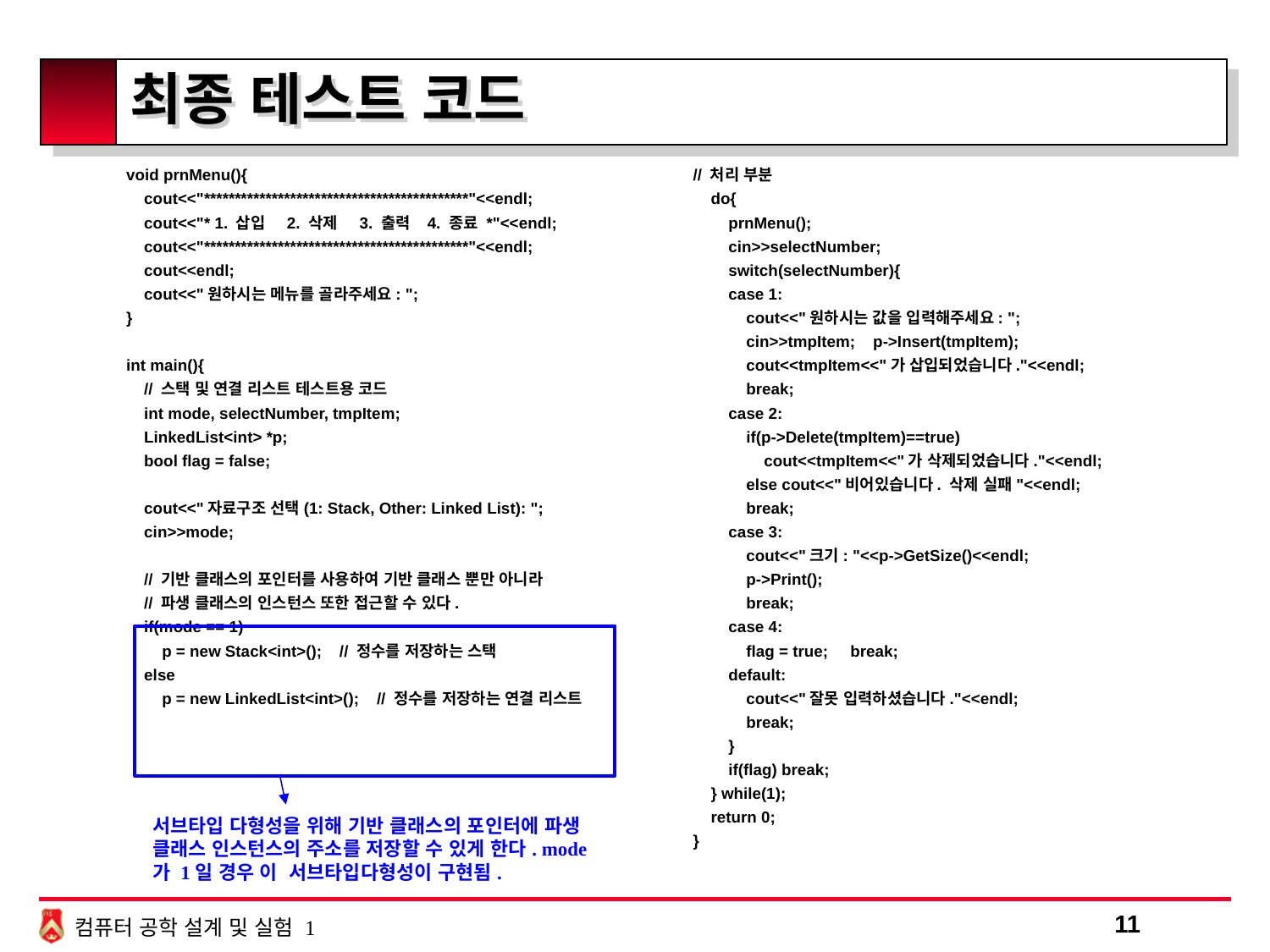

11
# 최종 테스트 코드
void prnMenu(){
    cout<<"*******************************************"<<endl;
    cout<<"* 1. 삽입    2. 삭제    3. 출력   4. 종료 *"<<endl;
    cout<<"*******************************************"<<endl;
    cout<<endl;
    cout<<"원하시는 메뉴를 골라주세요: ";
}

int main(){
    // 스택 및 연결 리스트 테스트용 코드
    int mode, selectNumber, tmpItem;
    LinkedList<int> *p;
    bool flag = false;

    cout<<"자료구조 선택(1: Stack, Other: Linked List): ";
    cin>>mode;

    // 기반 클래스의 포인터를 사용하여 기반 클래스 뿐만 아니라
    // 파생 클래스의 인스턴스 또한 접근할 수 있다.
    if(mode == 1)
        p = new Stack<int>();    // 정수를 저장하는 스택
    else
        p = new LinkedList<int>();    // 정수를 저장하는 연결 리스트
// 처리 부분
    do{
        prnMenu();
        cin>>selectNumber;
        switch(selectNumber){
        case 1:
            cout<<"원하시는 값을 입력해주세요: ";
            cin>>tmpItem;    p->Insert(tmpItem);
            cout<<tmpItem<<"가 삽입되었습니다."<<endl;
            break;
        case 2:
            if(p->Delete(tmpItem)==true)
                cout<<tmpItem<<"가 삭제되었습니다."<<endl;
            else cout<<"비어있습니다. 삭제 실패"<<endl;
            break;
        case 3:
            cout<<"크기: "<<p->GetSize()<<endl;
            p->Print();
            break;
        case 4:
            flag = true;     break;
        default:
            cout<<"잘못 입력하셨습니다."<<endl;
            break;
        }
        if(flag) break;
    } while(1);
    return 0;
}

서브타입 다형성을 위해 기반 클래스의 포인터에 파생 클래스 인스턴스의 주소를 저장할 수 있게 한다. mode가 1일 경우 이  서브타입다형성이 구현됨.
Dept. of Computer Science, Sogang Univ.